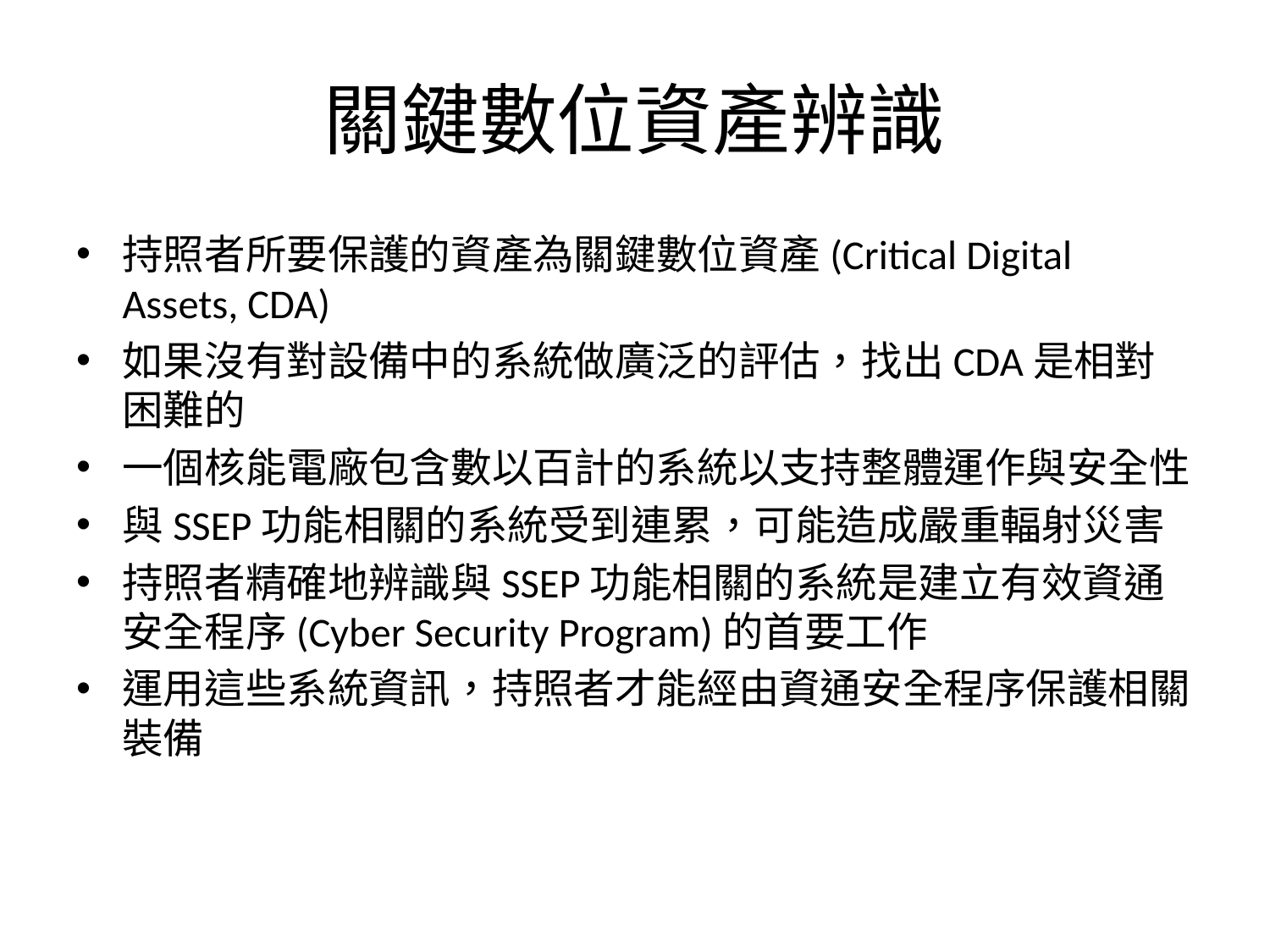

# 關鍵數位資產辨識
持照者所要保護的資產為關鍵數位資產(Critical Digital Assets, CDA)
如果沒有對設備中的系統做廣泛的評估，找出CDA是相對困難的
一個核能電廠包含數以百計的系統以支持整體運作與安全性
與SSEP功能相關的系統受到連累，可能造成嚴重輻射災害
持照者精確地辨識與SSEP功能相關的系統是建立有效資通安全程序(Cyber Security Program)的首要工作
運用這些系統資訊，持照者才能經由資通安全程序保護相關裝備